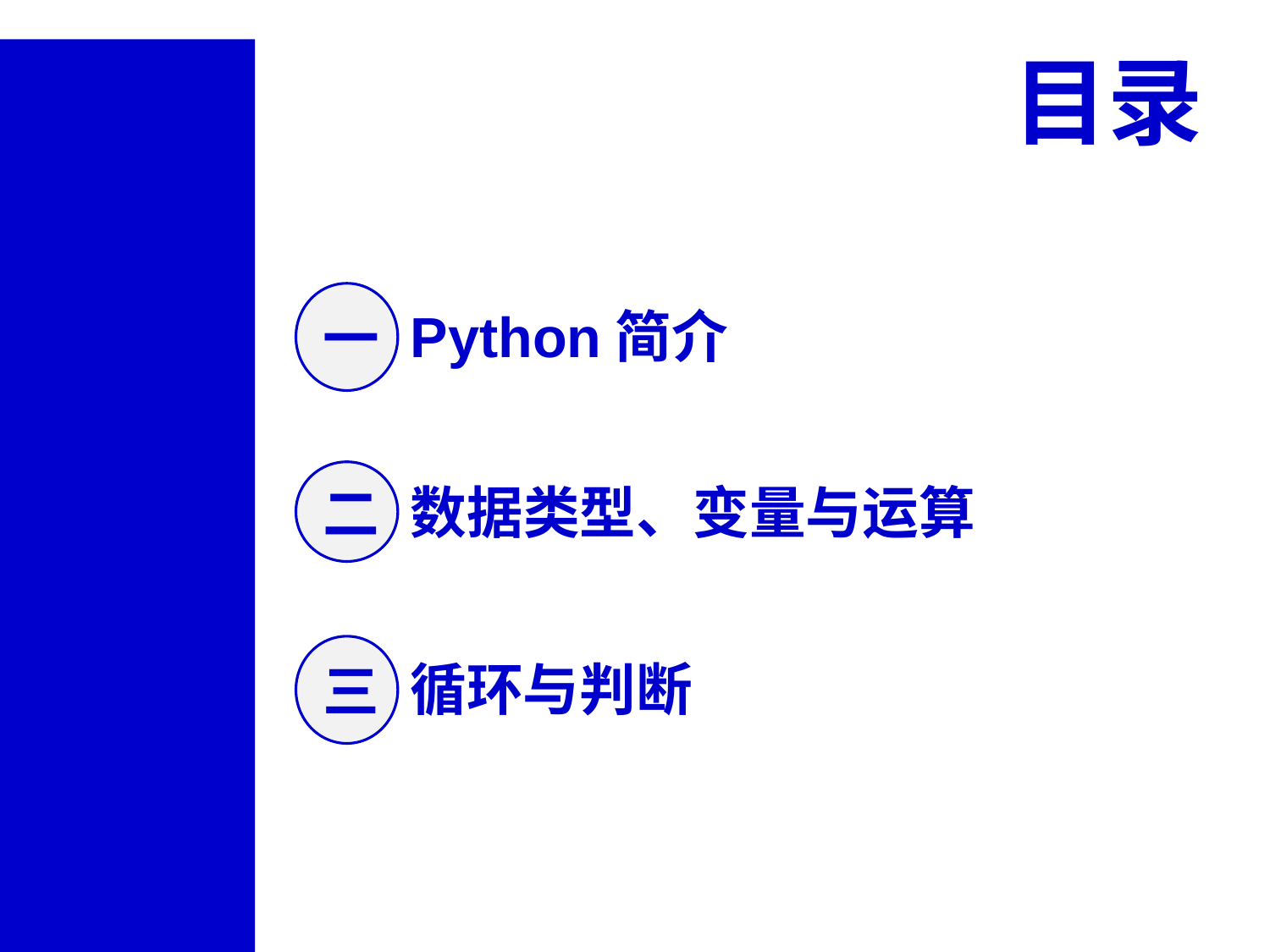

目录

一
Python简介
二
数据类型、变量与运算
三
循环与判断